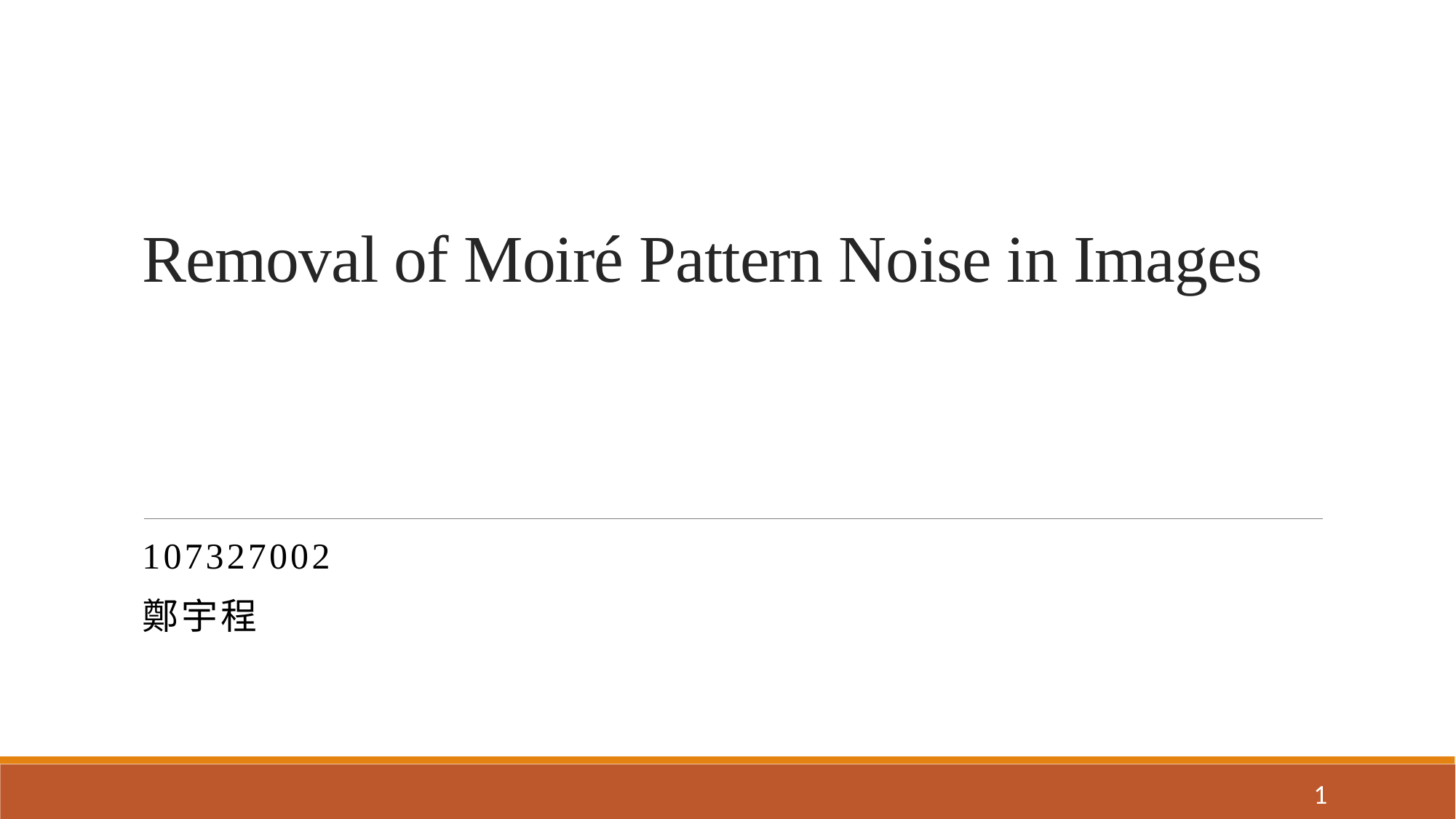

# Removal of Moiré Pattern Noise in Images
107327002
鄭宇程
1